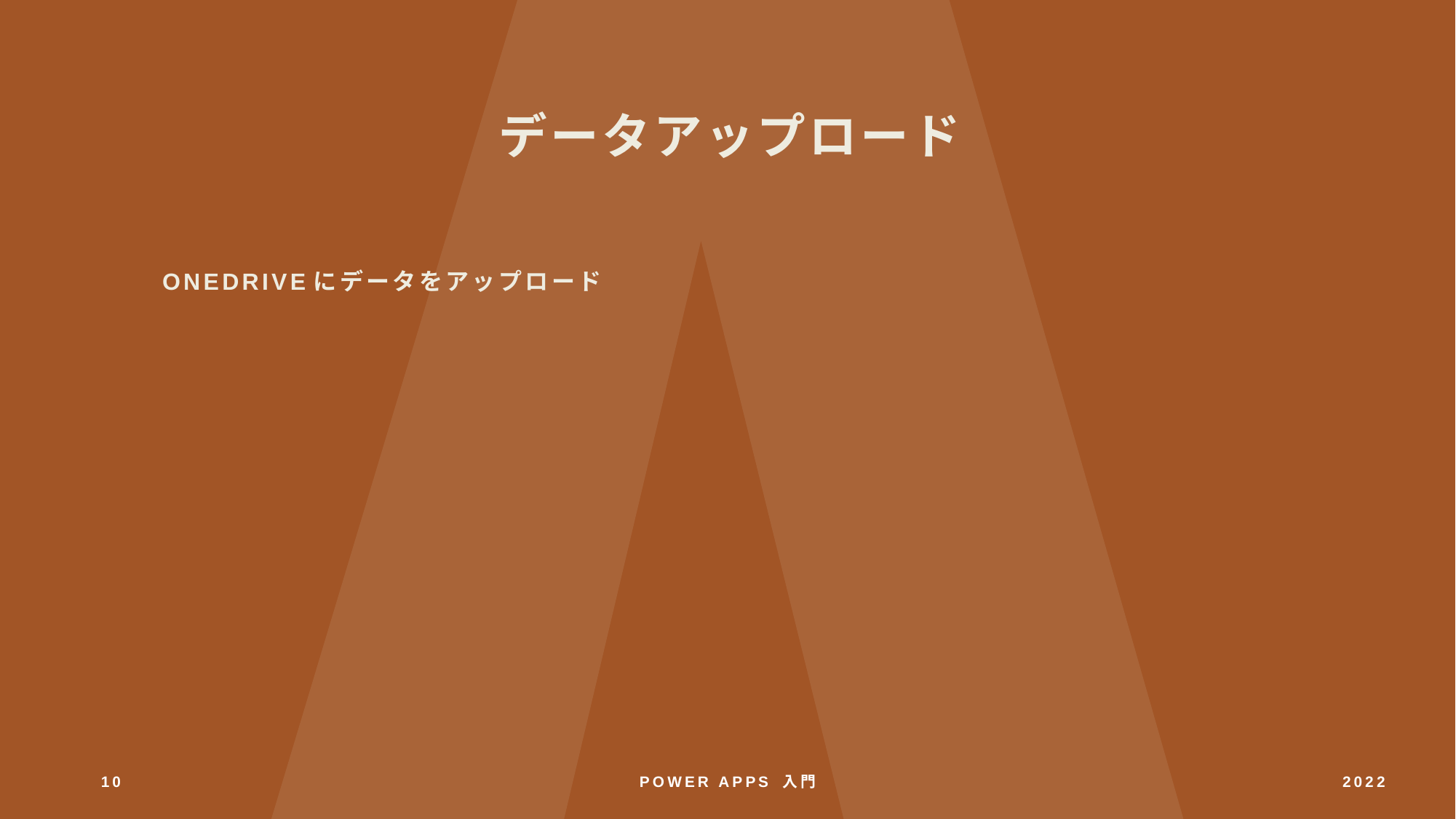

# データアップロード

OneDriveにデータをアップロード

10
Power Apps 入門
2022